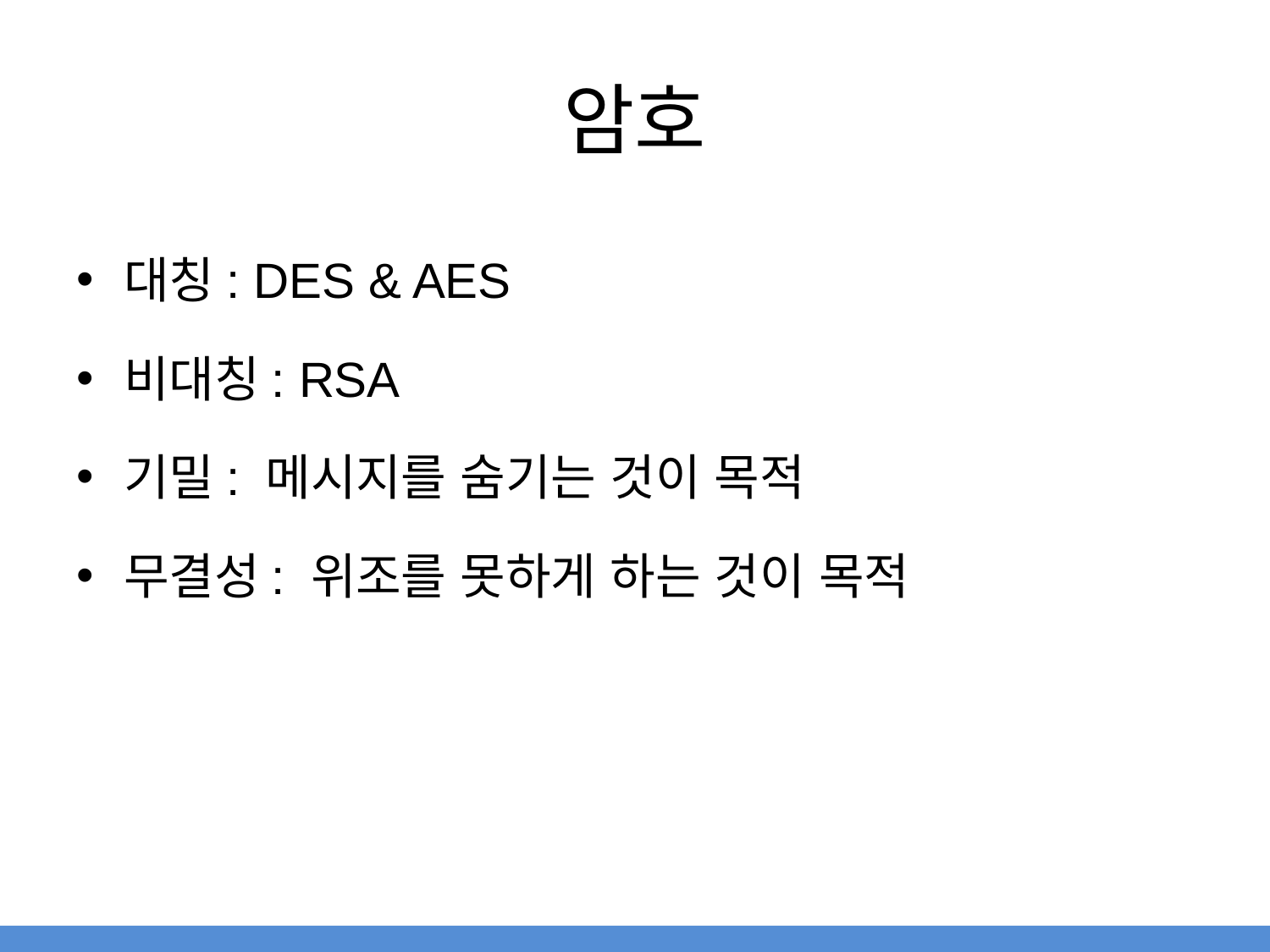

# 암호
대칭: DES & AES
비대칭: RSA
기밀: 메시지를 숨기는 것이 목적
무결성: 위조를 못하게 하는 것이 목적